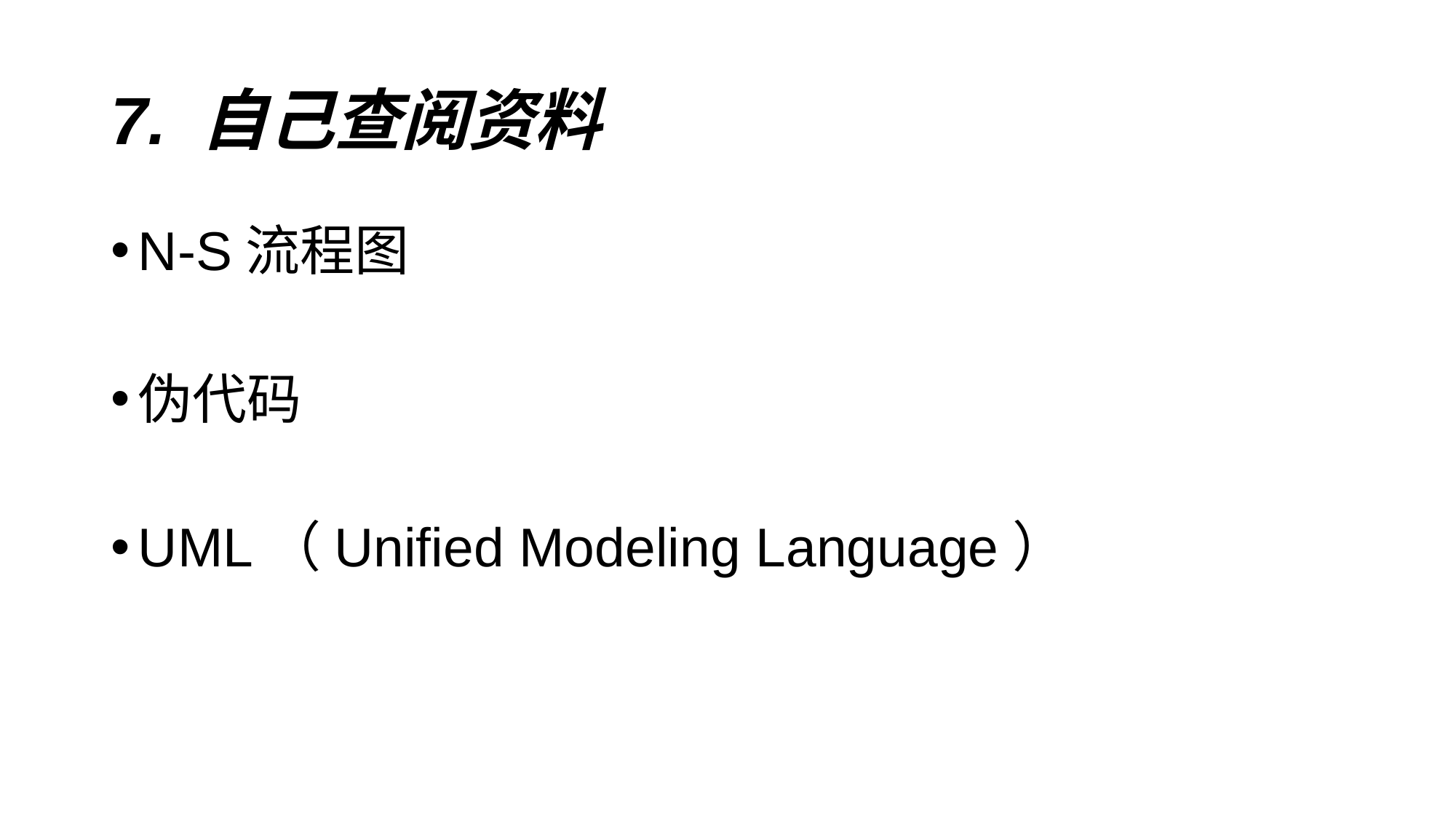

# 7. 自己查阅资料
N-S流程图

伪代码

UML（Unified Modeling Language）